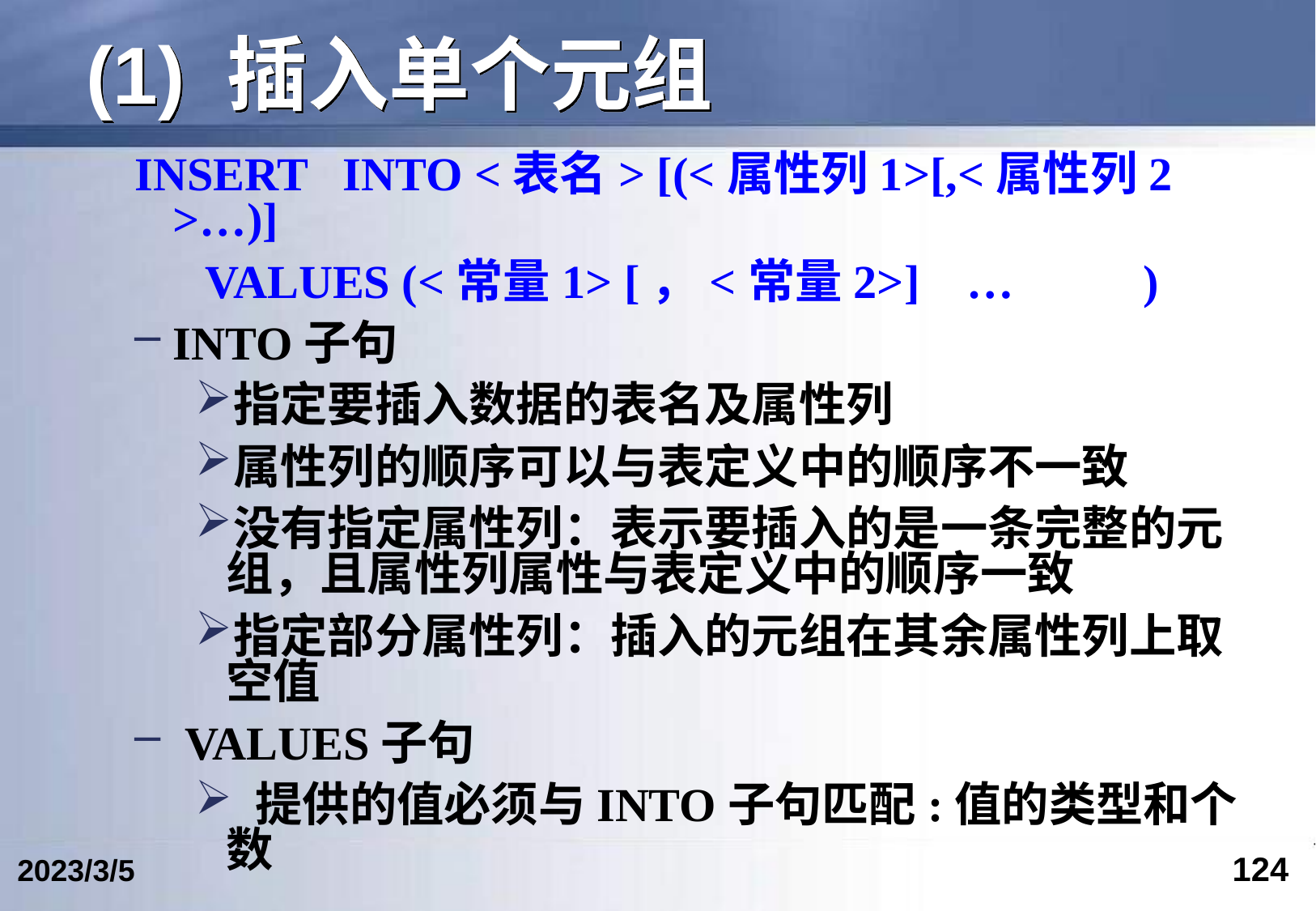

# (1) 插入单个元组
INSERT   INTO <表名> [(<属性列1>[,<属性列2 >…)]
      VALUES (<常量1> [，<常量2>]    …           )
INTO子句
指定要插入数据的表名及属性列
属性列的顺序可以与表定义中的顺序不一致
没有指定属性列：表示要插入的是一条完整的元组，且属性列属性与表定义中的顺序一致
指定部分属性列：插入的元组在其余属性列上取空值
 VALUES子句
 提供的值必须与INTO子句匹配:值的类型和个数
124
2023/3/5